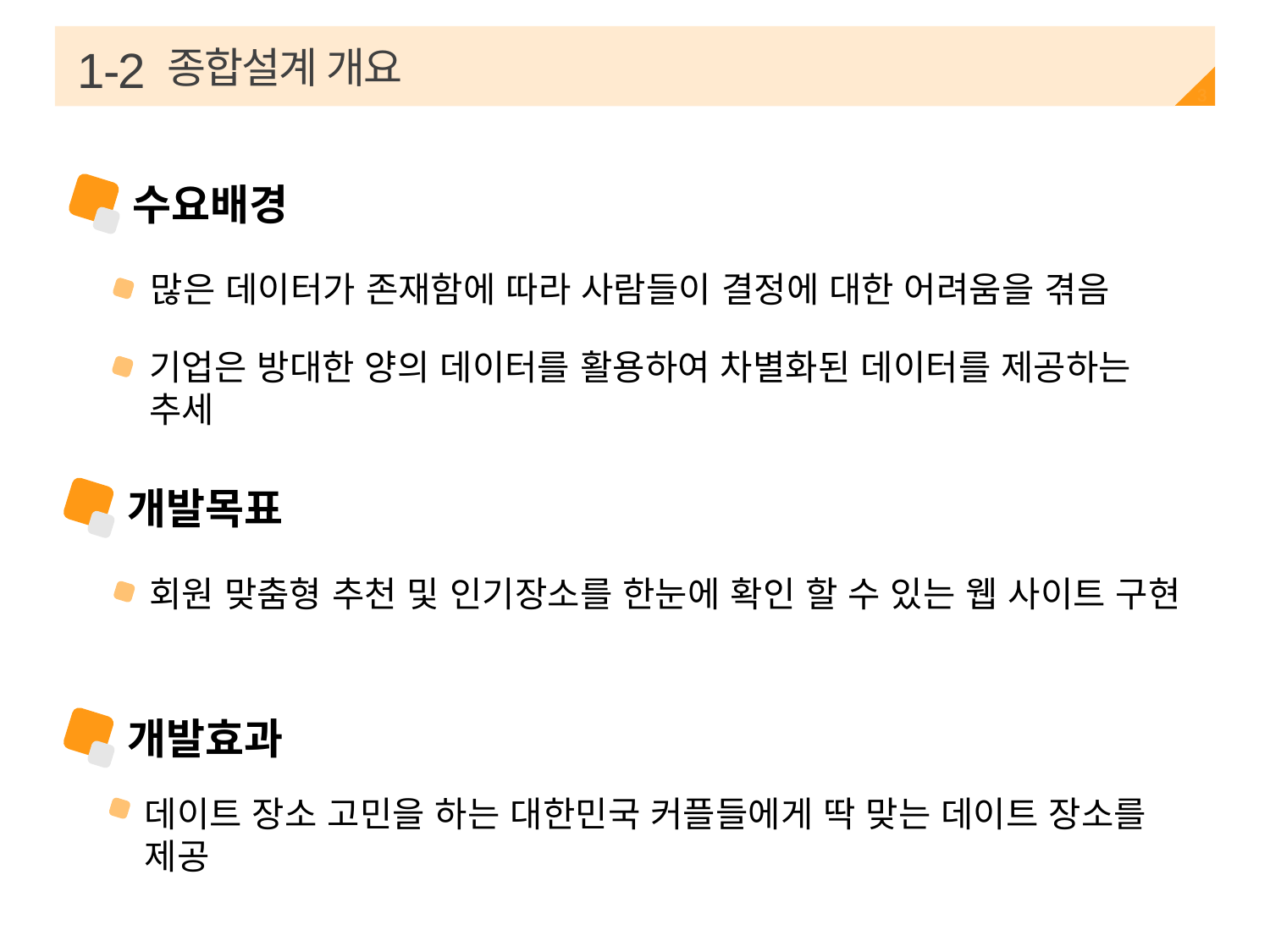

종합설계 개요
1-2
3
수요배경

많은 데이터가 존재함에 따라 사람들이 결정에 대한 어려움을 겪음

기업은 방대한 양의 데이터를 활용하여 차별화된 데이터를 제공하는 추세

개발목표

회원 맞춤형 추천 및 인기장소를 한눈에 확인 할 수 있는 웹 사이트 구현

개발효과

데이트 장소 고민을 하는 대한민국 커플들에게 딱 맞는 데이트 장소를 제공